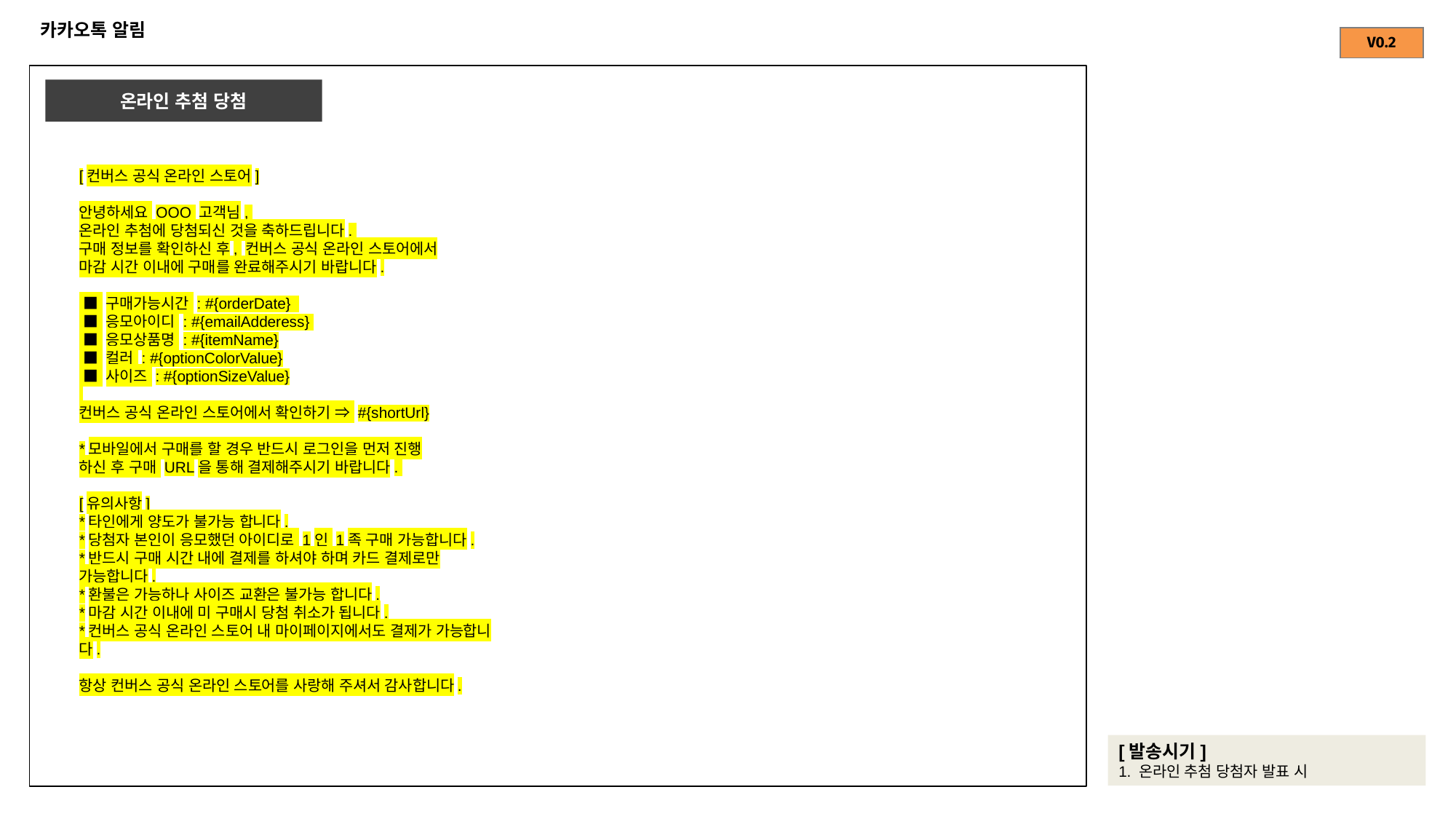

# 카카오톡 알림
| V0.2 |
| --- |

온라인 추첨 당첨
[컨버스 공식 온라인 스토어]

안녕하세요 OOO 고객님,
온라인 추첨에 당첨되신 것을 축하드립니다.
구매 정보를 확인하신 후, 컨버스 공식 온라인 스토어에서
마감 시간 이내에 구매를 완료해주시기 바랍니다.

 ■ 구매가능시간 : #{orderDate}
 ■ 응모아이디 : #{emailAdderess}
 ■ 응모상품명 : #{itemName}
 ■ 컬러 : #{optionColorValue}
 ■ 사이즈 : #{optionSizeValue}

컨버스 공식 온라인 스토어에서 확인하기 ⇒ #{shortUrl}

*모바일에서 구매를 할 경우 반드시 로그인을 먼저 진행
하신 후 구매 URL을 통해 결제해주시기 바랍니다.

[유의사항]
*타인에게 양도가 불가능 합니다.
*당첨자 본인이 응모했던 아이디로 1인 1족 구매 가능합니다.
*반드시 구매 시간 내에 결제를 하셔야 하며 카드 결제로만 가능합니다.
*환불은 가능하나 사이즈 교환은 불가능 합니다.
*마감 시간 이내에 미 구매시 당첨 취소가 됩니다.
*컨버스 공식 온라인 스토어 내 마이페이지에서도 결제가 가능합니다.

항상 컨버스 공식 온라인 스토어를 사랑해 주셔서 감사합니다.
[발송시기]
1. 온라인 추첨 당첨자 발표 시